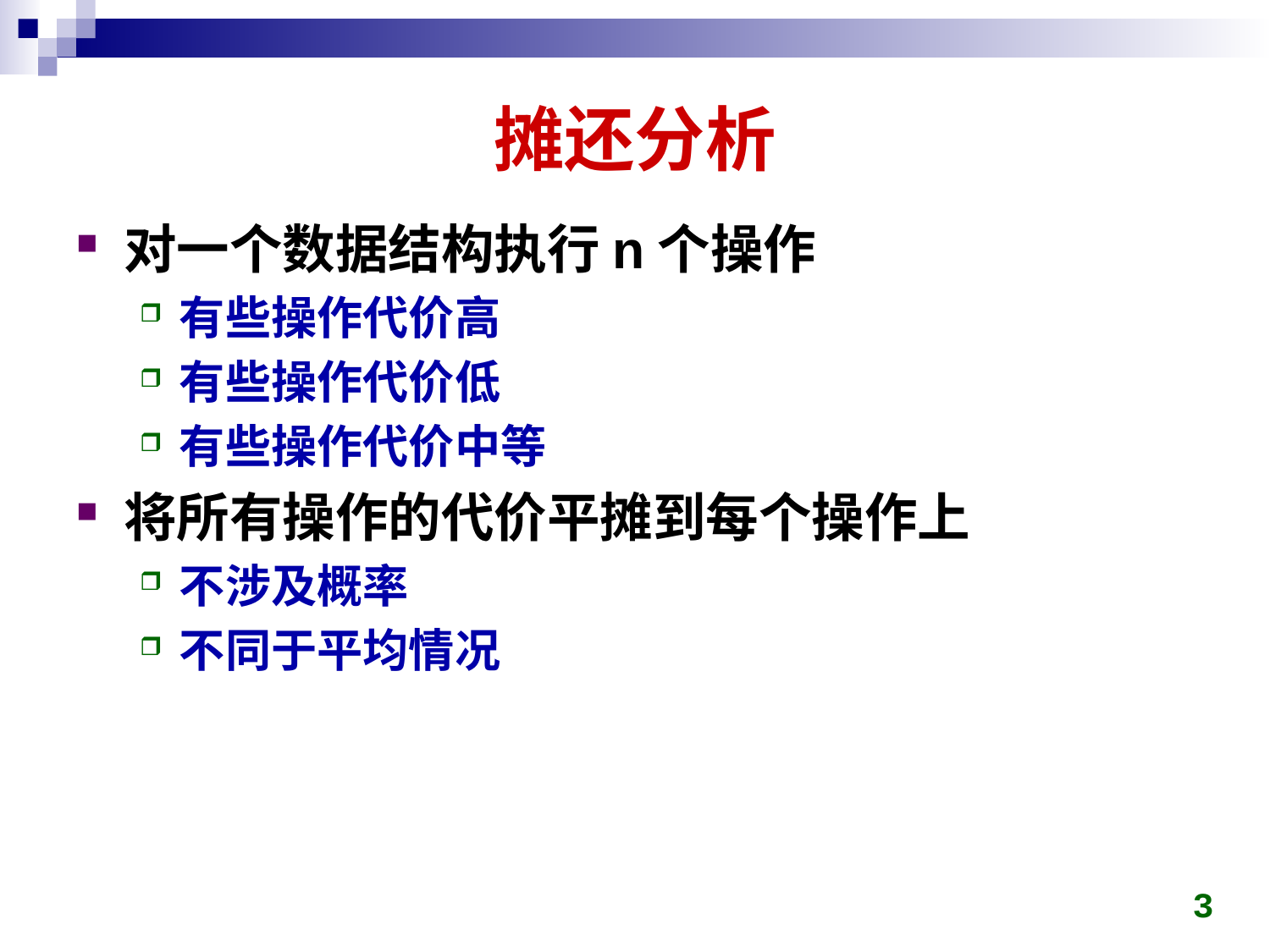

# 摊还分析
对一个数据结构执行n个操作
有些操作代价高
有些操作代价低
有些操作代价中等
将所有操作的代价平摊到每个操作上
不涉及概率
不同于平均情况
3